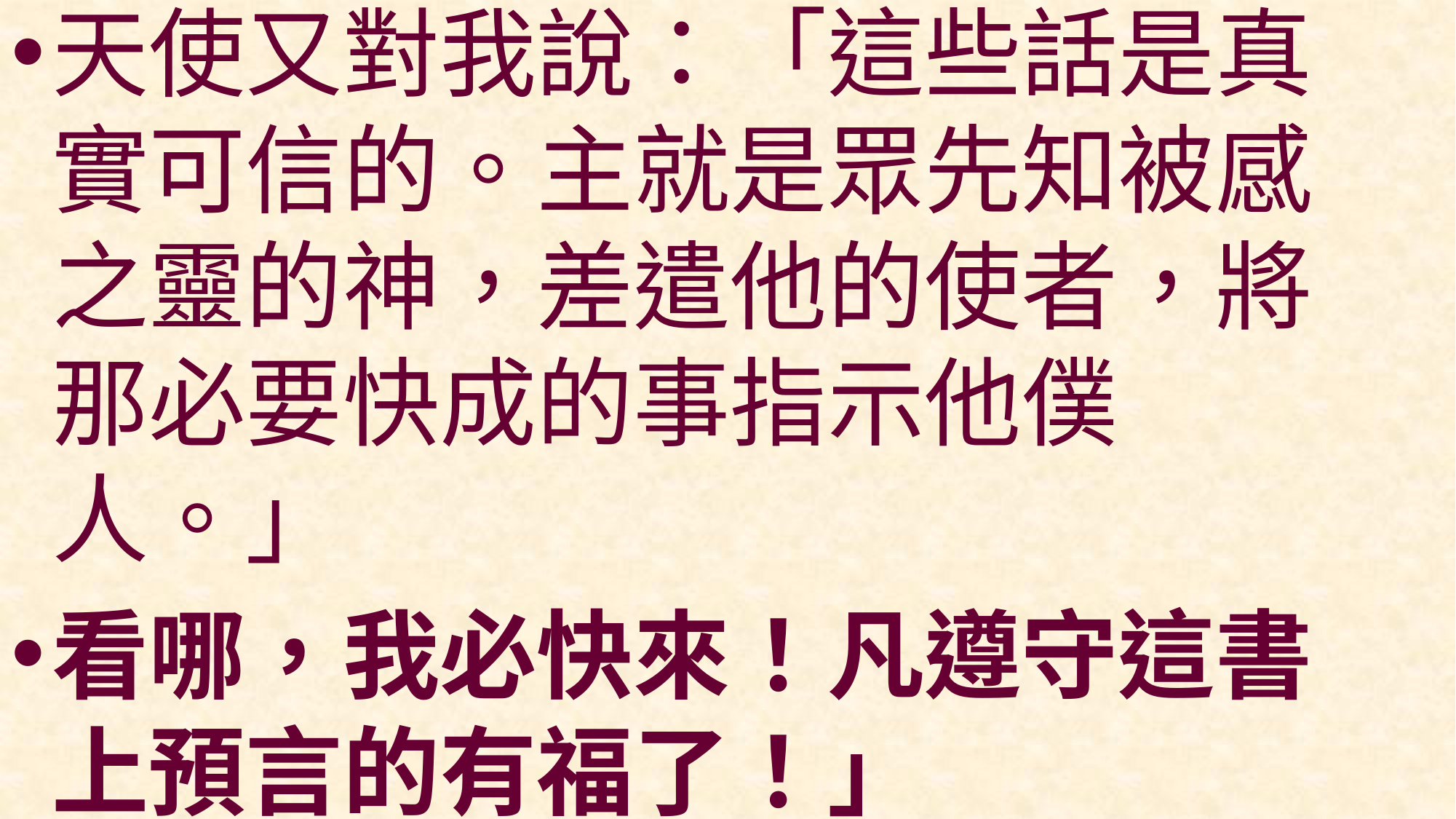

天使又對我說：「這些話是真實可信的。主就是眾先知被感之靈的神，差遣他的使者，將那必要快成的事指示他僕人。」
看哪，我必快來！凡遵守這書上預言的有福了！」